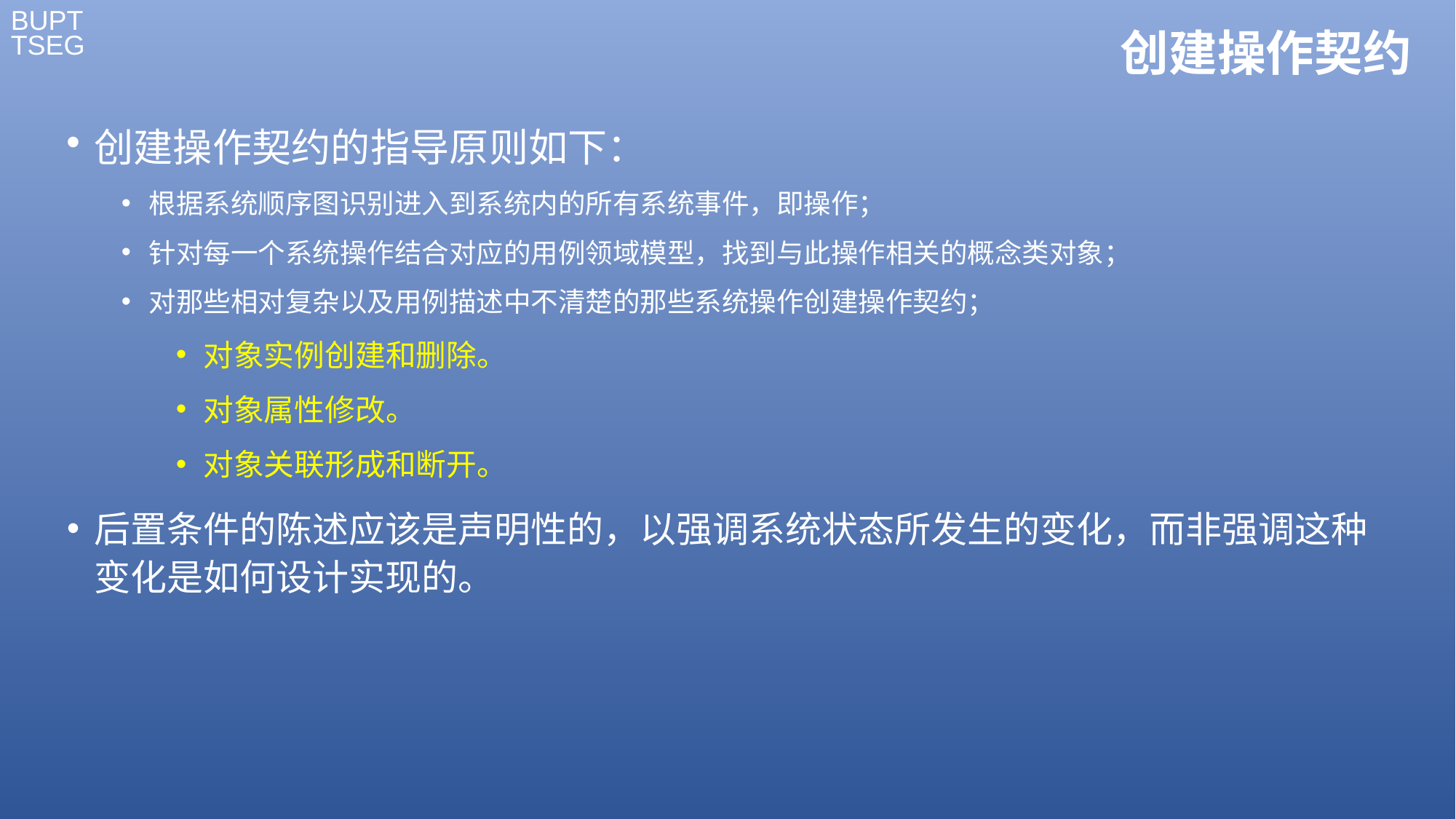

# 创建操作契约
创建操作契约的指导原则如下：
根据系统顺序图识别进入到系统内的所有系统事件，即操作；
针对每一个系统操作结合对应的用例领域模型，找到与此操作相关的概念类对象；
对那些相对复杂以及用例描述中不清楚的那些系统操作创建操作契约；
对象实例创建和删除。
对象属性修改。
对象关联形成和断开。
后置条件的陈述应该是声明性的，以强调系统状态所发生的变化，而非强调这种变化是如何设计实现的。